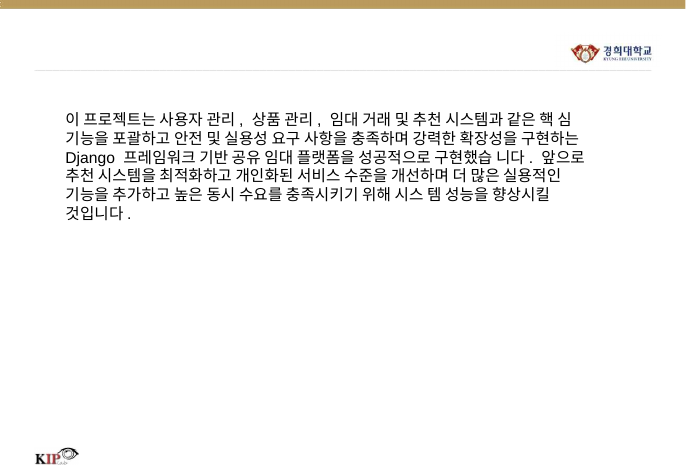

이 프로젝트는 사용자 관리, 상품 관리, 임대 거래 및 추천 시스템과 같은 핵 심 기능을 포괄하고 안전 및 실용성 요구 사항을 충족하며 강력한 확장성을 구현하는 Django 프레임워크 기반 공유 임대 플랫폼을 성공적으로 구현했습 니다. 앞으로 추천 시스템을 최적화하고 개인화된 서비스 수준을 개선하며 더 많은 실용적인 기능을 추가하고 높은 동시 수요를 충족시키기 위해 시스 템 성능을 향상시킬 것입니다.